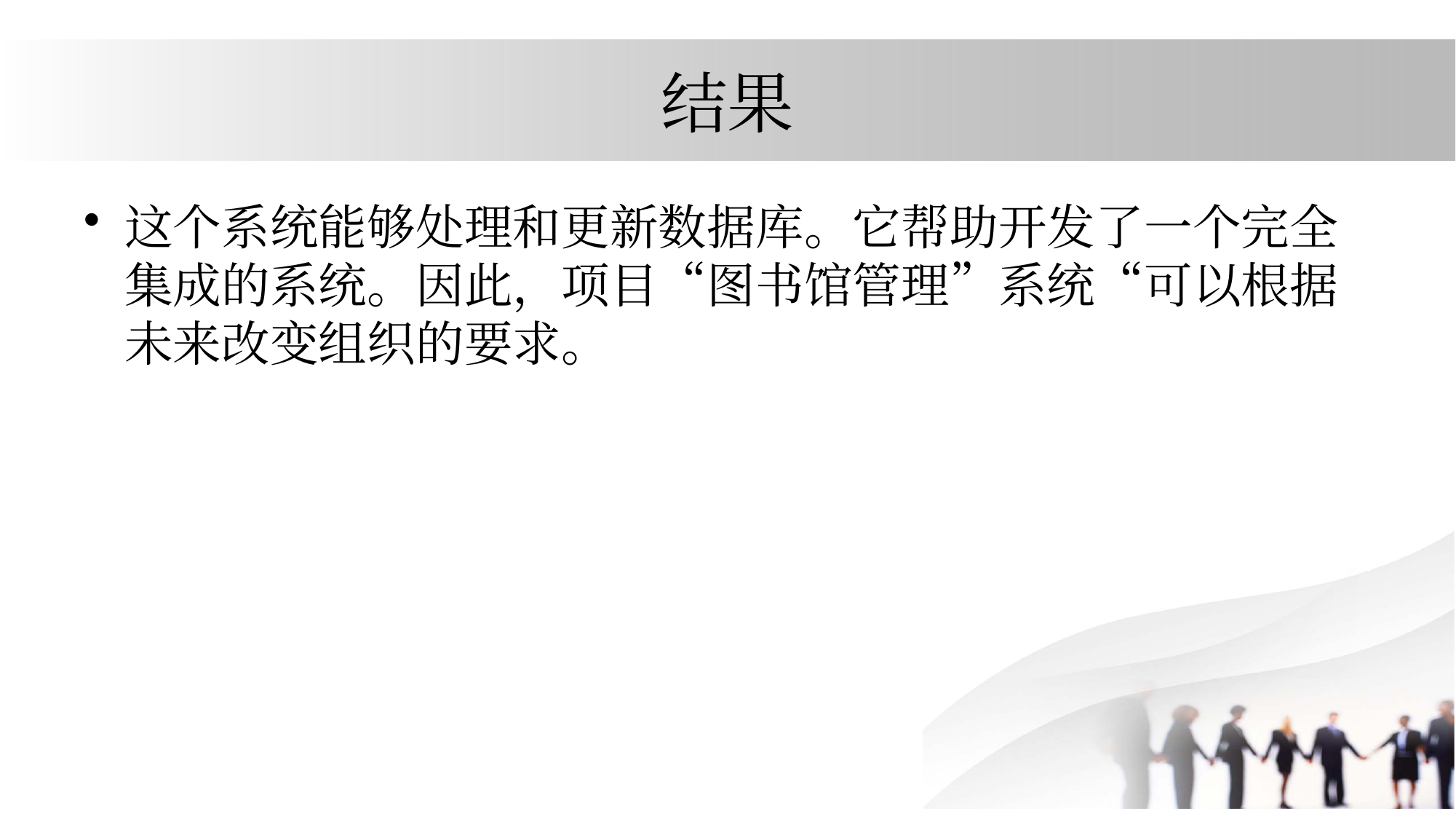

# 结果
这个系统能够处理和更新数据库。它帮助开发了一个完全集成的系统。因此，项目“图书馆管理”系统“可以根据未来改变组织的要求。